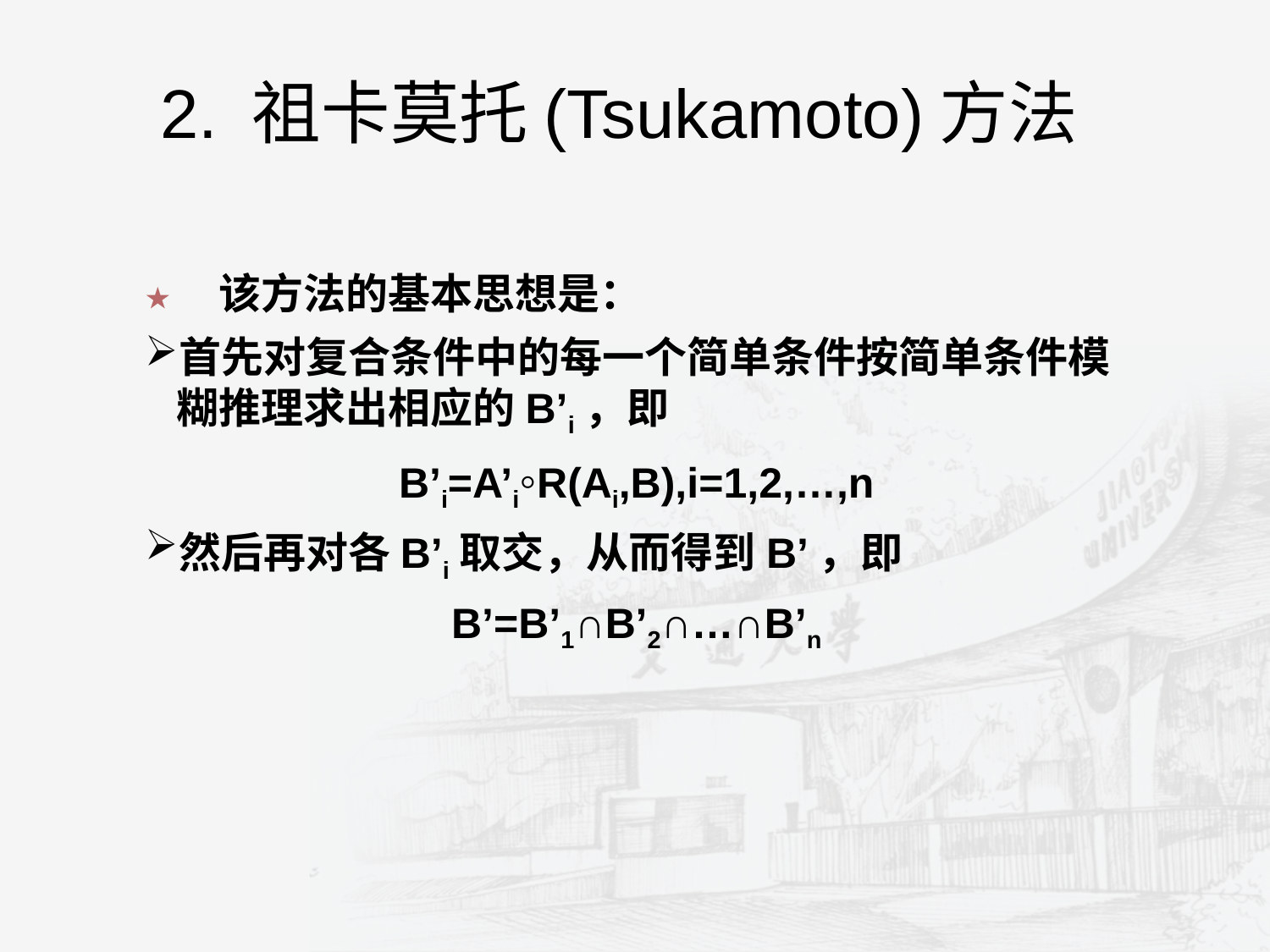

# 2. 祖卡莫托(Tsukamoto)方法

该方法的基本思想是：
首先对复合条件中的每一个简单条件按简单条件模糊推理求出相应的B’i，即
B’i=A’i◦R(Ai,B),i=1,2,…,n
然后再对各B’i取交，从而得到B’，即
B’=B’1∩B’2∩…∩B’n

58